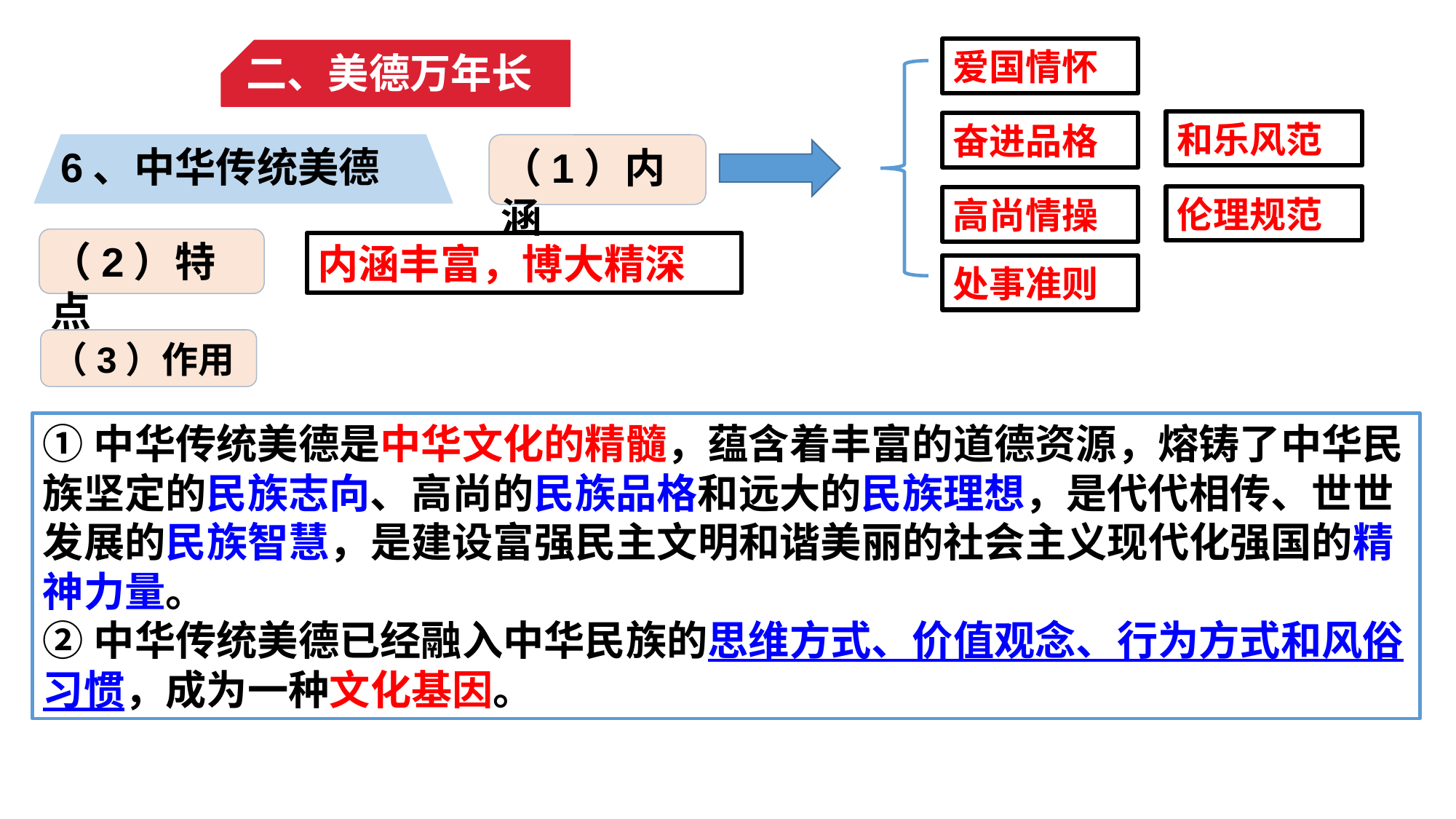

爱国情怀
二、美德万年长

和乐风范
奋进品格
（1）内涵
6、中华传统美德

伦理规范
高尚情操
（2）特点
内涵丰富，博大精深
处事准则
（3）作用
①中华传统美德是中华文化的精髓，蕴含着丰富的道德资源，熔铸了中华民族坚定的民族志向、高尚的民族品格和远大的民族理想，是代代相传、世世发展的民族智慧，是建设富强民主文明和谐美丽的社会主义现代化强国的精神力量。
②中华传统美德已经融入中华民族的思维方式、价值观念、行为方式和风俗习惯，成为一种文化基因。